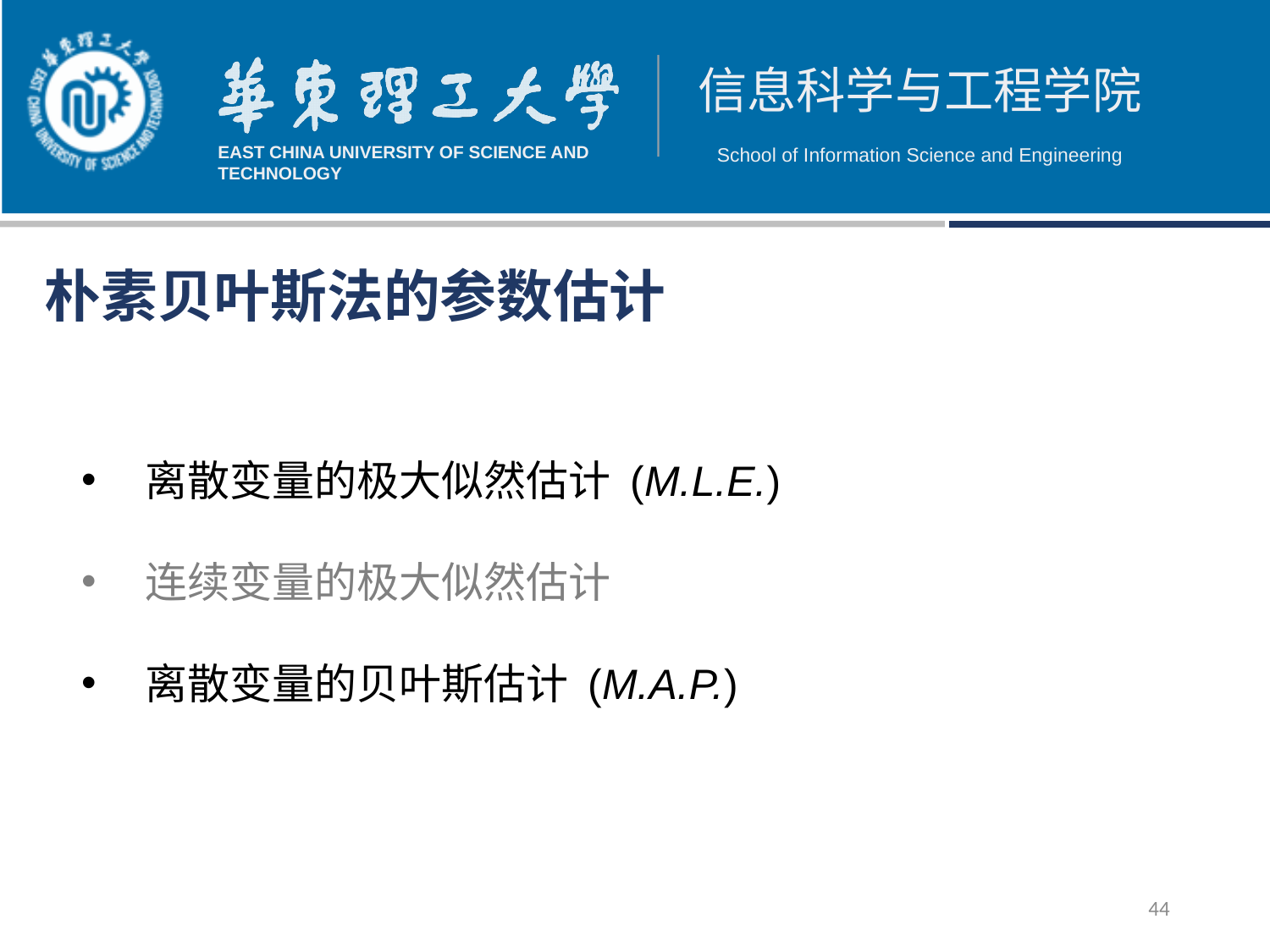

朴素贝叶斯法的参数估计
离散变量的极大似然估计 (M.L.E.)
连续变量的极大似然估计
离散变量的贝叶斯估计 (M.A.P.)
44